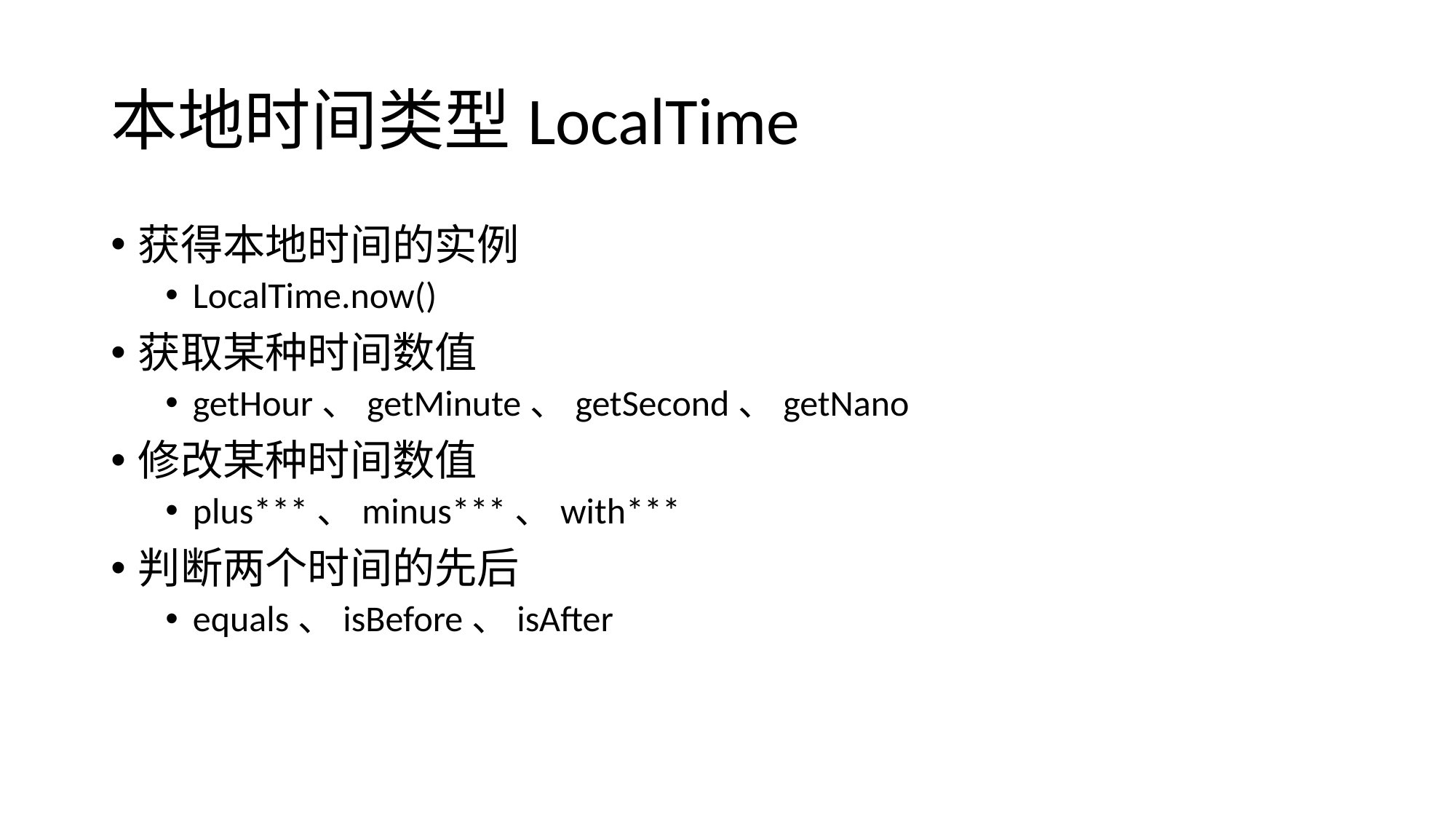

# 本地时间类型LocalTime
获得本地时间的实例
LocalTime.now()
获取某种时间数值
getHour、getMinute、getSecond、getNano
修改某种时间数值
plus***、minus***、with***
判断两个时间的先后
equals、isBefore、isAfter